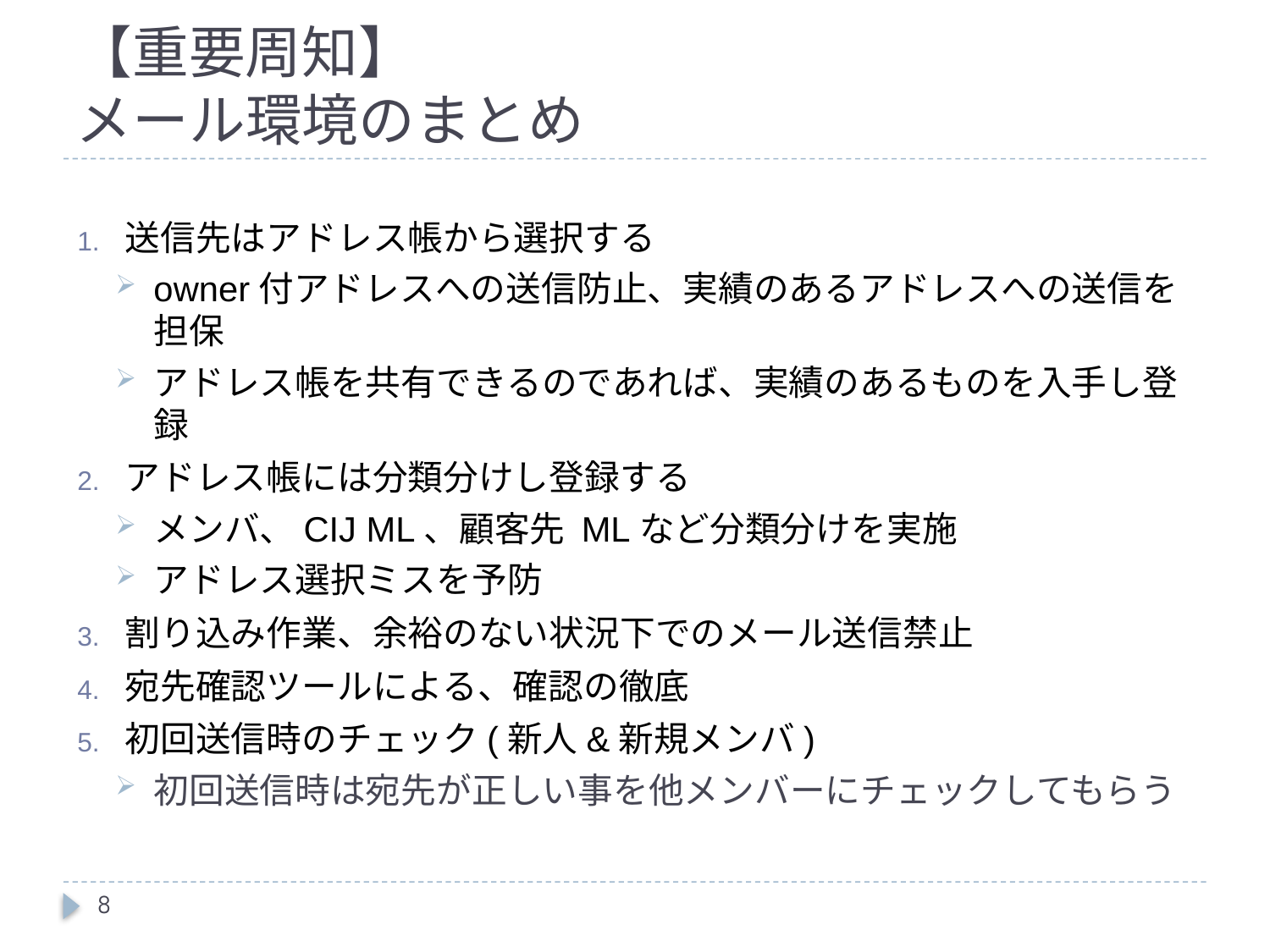

# 【重要周知】 メール環境のまとめ

送信先はアドレス帳から選択する
owner付アドレスへの送信防止、実績のあるアドレスへの送信を担保
アドレス帳を共有できるのであれば、実績のあるものを入手し登録
アドレス帳には分類分けし登録する
メンバ、CIJ ML、顧客先 MLなど分類分けを実施
アドレス選択ミスを予防
割り込み作業、余裕のない状況下でのメール送信禁止
宛先確認ツールによる、確認の徹底
初回送信時のチェック(新人&新規メンバ)
初回送信時は宛先が正しい事を他メンバーにチェックしてもらう

8